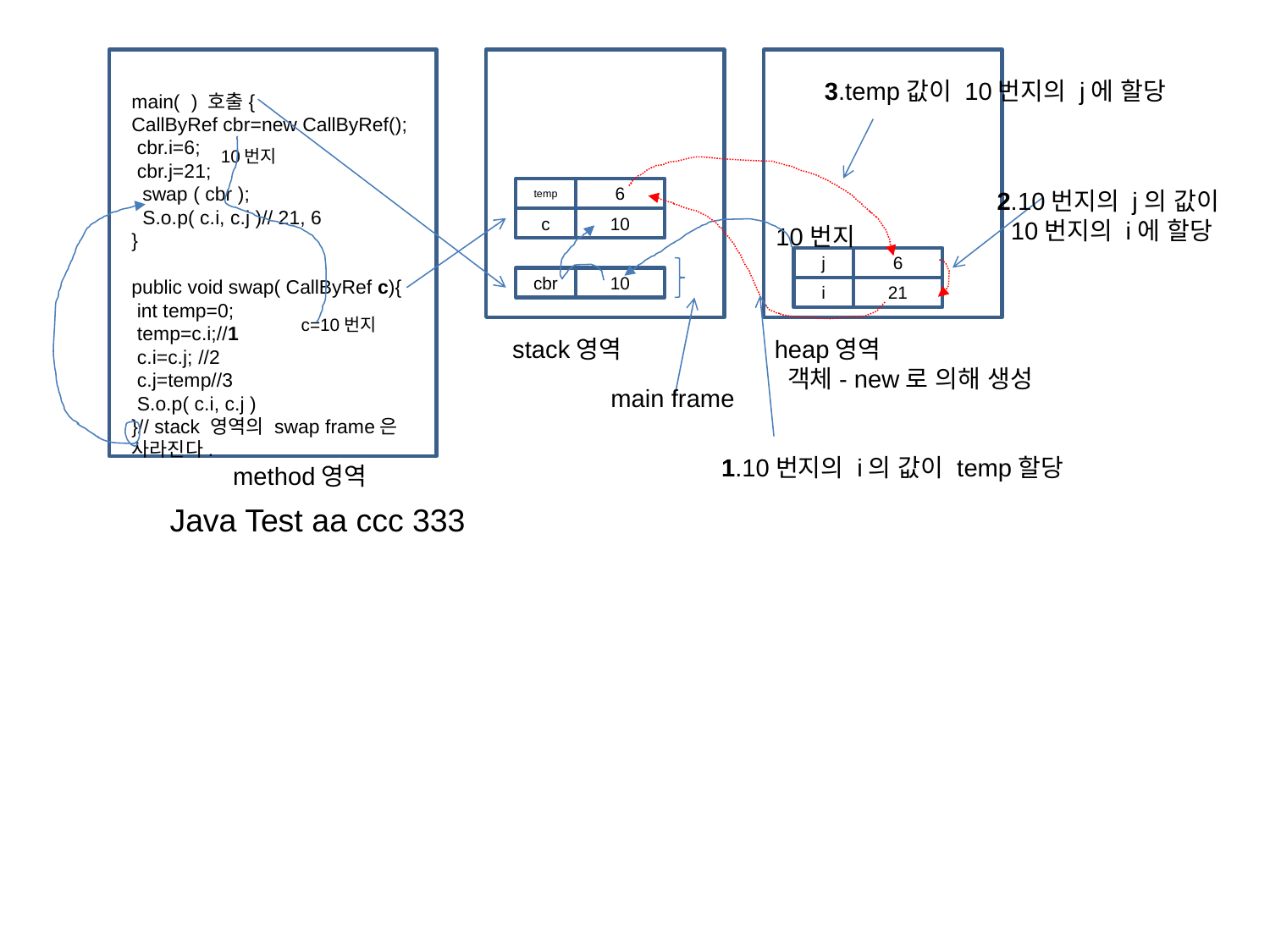

main(  ) 호출{
CallByRef cbr=new CallByRef();
 cbr.i=6;
 cbr.j=21;
  swap ( cbr );
  S.o.p( c.i, c.j )// 21, 6
}

public void swap( CallByRef c){
 int temp=0;
 temp=c.i;//1
 c.i=c.j; //2
 c.j=temp//3
 S.o.p( c.i, c.j )
}// stack 영역의 swap frame은 사라진다.
3.temp값이 10번지의 j에 할당

10번지

temp
6
2.10번지의 j의 값이
  10번지의 i에 할당

c
10
10번지

j
6

cbr
10
i
21
c=10번지
stack영역
heap영역
 객체- new로 의해 생성

main frame
1.10번지의 i의 값이 temp할당
method영역
Java Test aa ccc 333